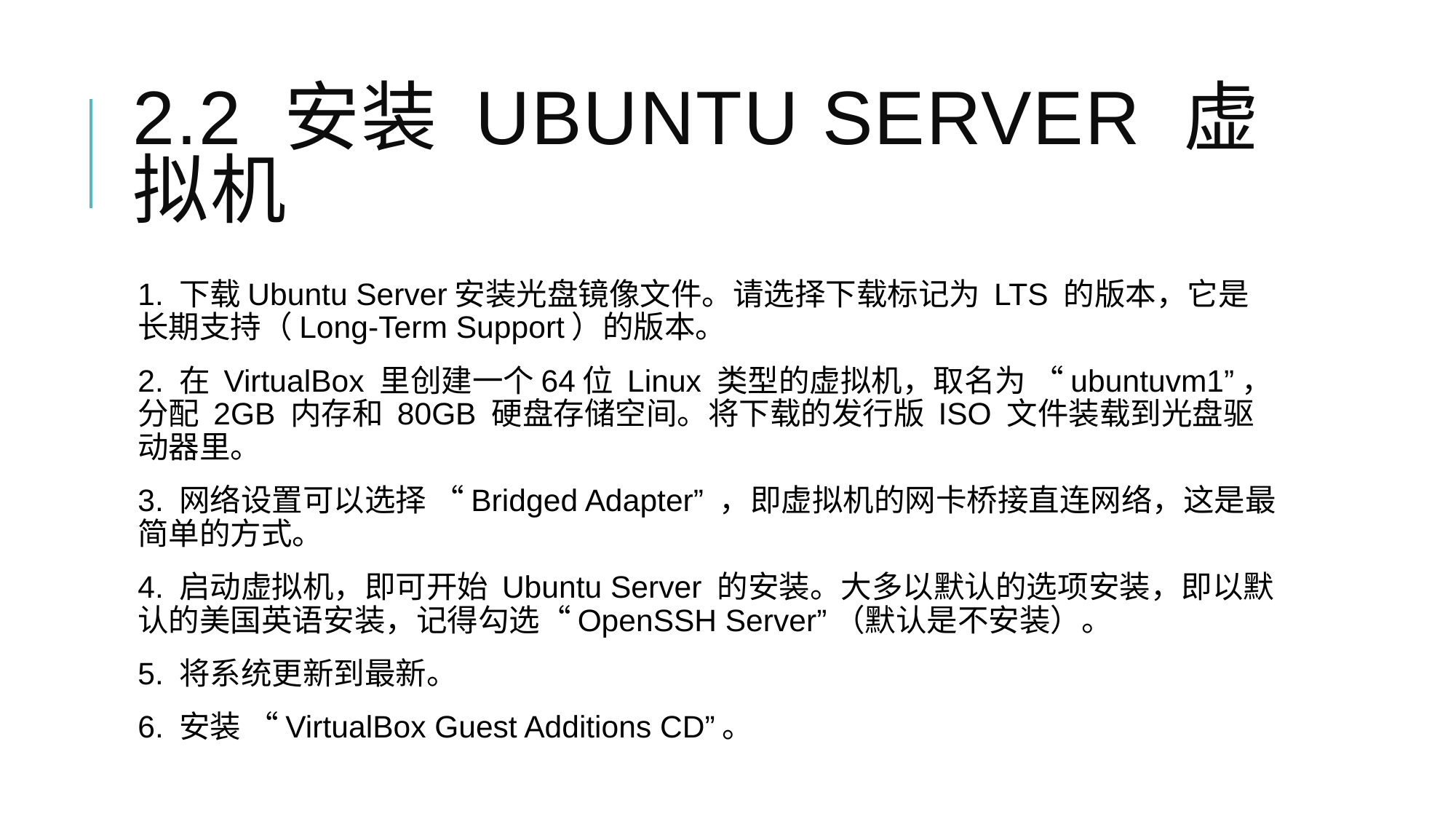

# 2.2 安装 Ubuntu Server 虚拟机
1. 下载Ubuntu Server安装光盘镜像文件。请选择下载标记为 LTS 的版本，它是长期支持（Long-Term Support）的版本。
2. 在 VirtualBox 里创建一个64位 Linux 类型的虚拟机，取名为 “ubuntuvm1”，分配 2GB 内存和 80GB 硬盘存储空间。将下载的发行版 ISO 文件装载到光盘驱动器里。
3. 网络设置可以选择 “Bridged Adapter” ，即虚拟机的网卡桥接直连网络，这是最简单的方式。
4. 启动虚拟机，即可开始 Ubuntu Server 的安装。大多以默认的选项安装，即以默认的美国英语安装，记得勾选“OpenSSH Server”（默认是不安装）。
5. 将系统更新到最新。
6. 安装 “VirtualBox Guest Additions CD”。